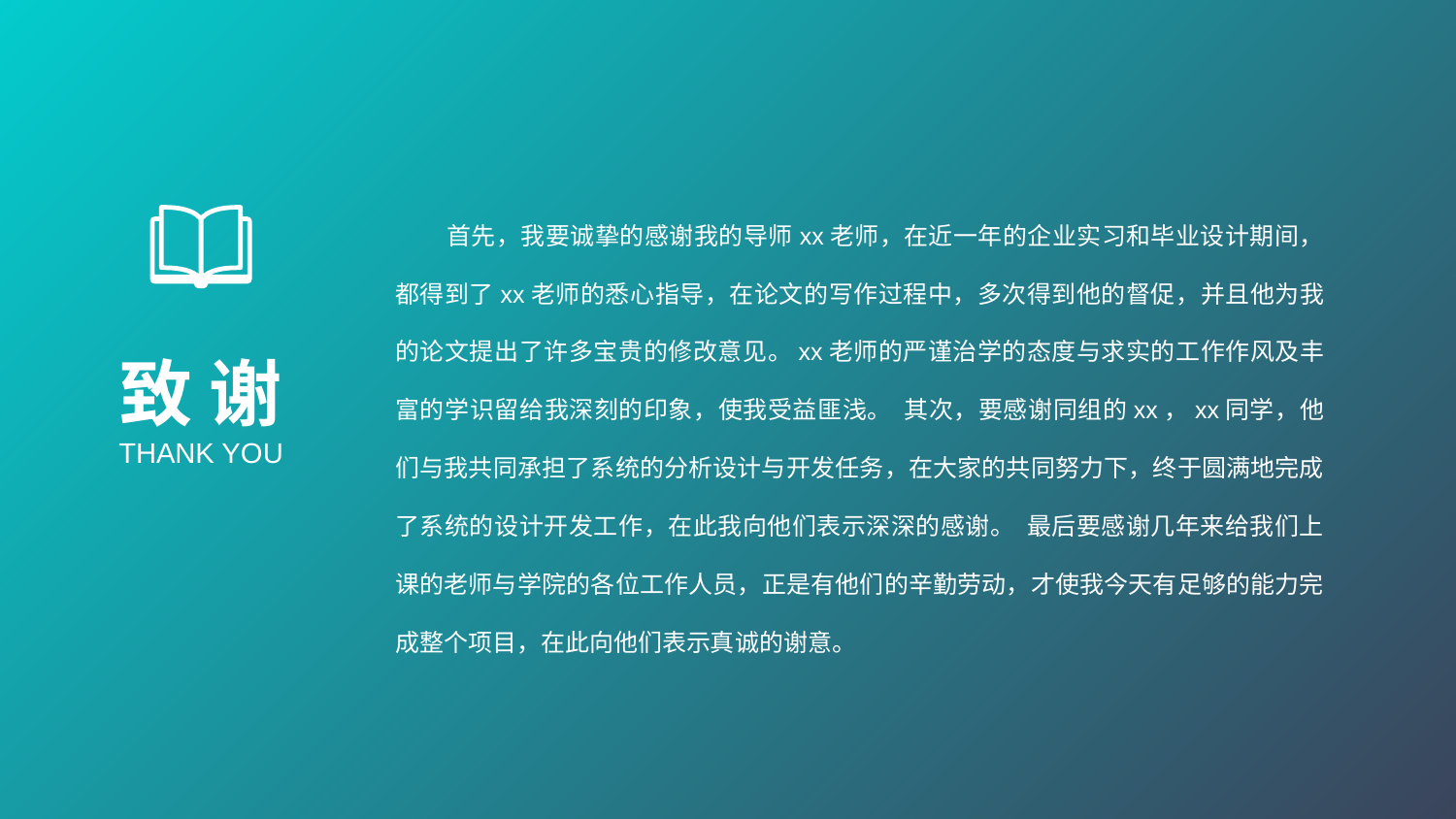

首先，我要诚挚的感谢我的导师xx老师，在近一年的企业实习和毕业设计期间，都得到了xx老师的悉心指导，在论文的写作过程中，多次得到他的督促，并且他为我的论文提出了许多宝贵的修改意见。xx老师的严谨治学的态度与求实的工作作风及丰富的学识留给我深刻的印象，使我受益匪浅。  其次，要感谢同组的xx，xx同学，他们与我共同承担了系统的分析设计与开发任务，在大家的共同努力下，终于圆满地完成了系统的设计开发工作，在此我向他们表示深深的感谢。  最后要感谢几年来给我们上课的老师与学院的各位工作人员，正是有他们的辛勤劳动，才使我今天有足够的能力完成整个项目，在此向他们表示真诚的谢意。

致 谢
THANK YOU